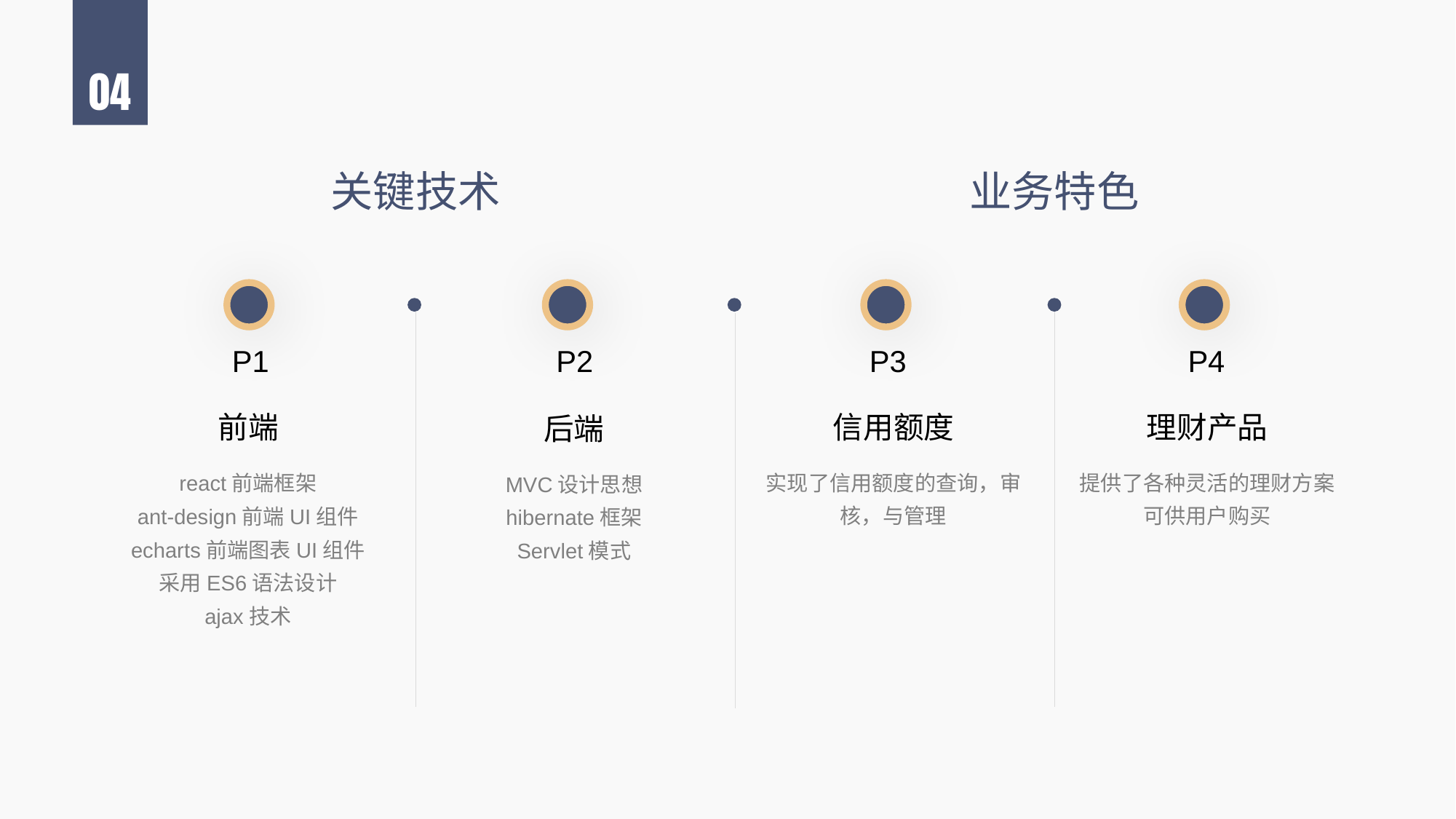

04
关键技术
业务特色

P1
P2
P3
P4
信用额度
理财产品
前端
后端
实现了信用额度的查询，审核，与管理
提供了各种灵活的理财方案可供用户购买
react前端框架
ant-design前端UI组件
echarts前端图表UI组件
采用ES6语法设计
ajax技术

MVC设计思想
hibernate框架
Servlet模式